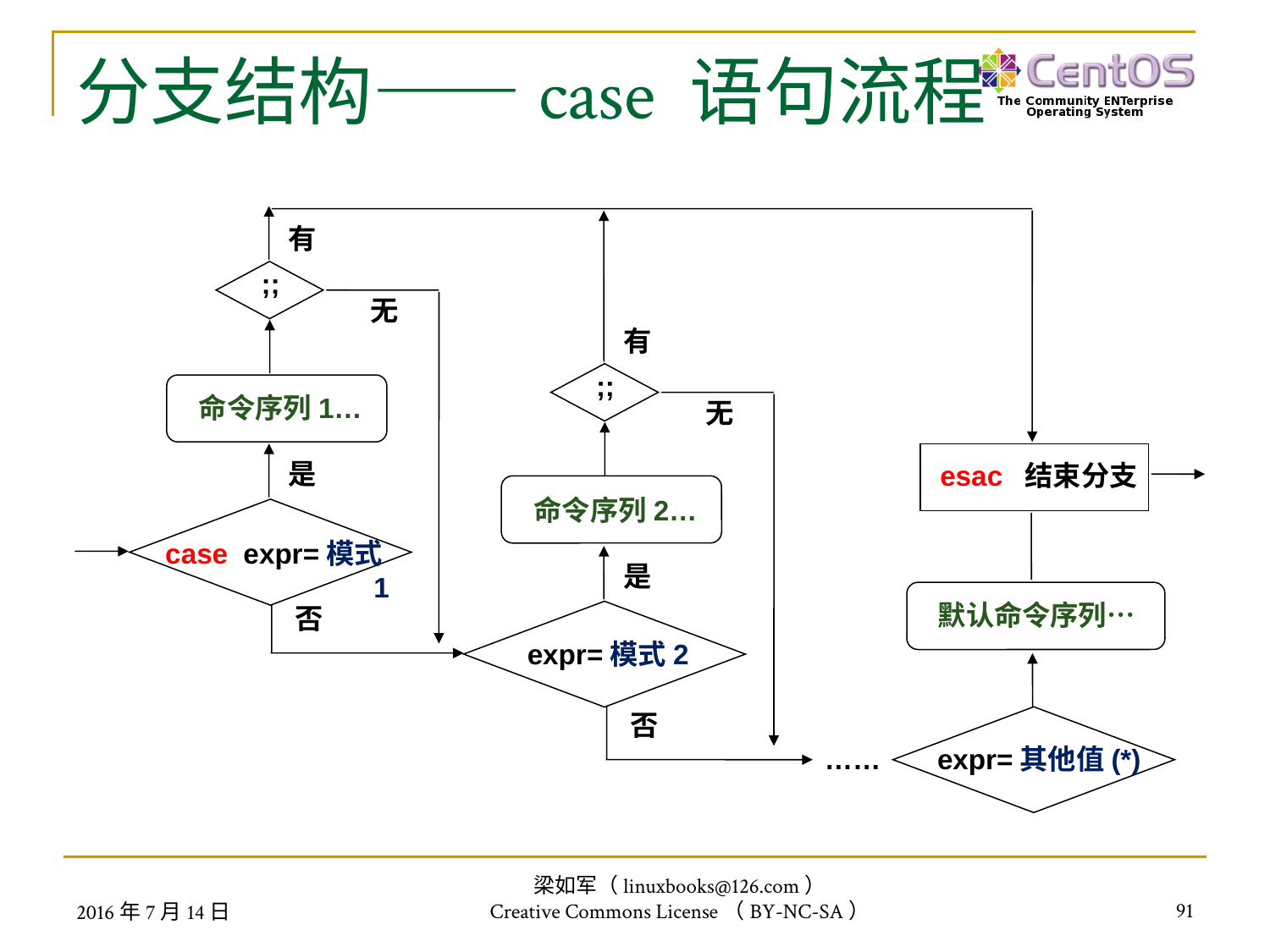

# 分支结构——case 语句流程

有
;;

无

有

;;

命令序列1…
无

是
esac  结束分支

命令序列2…

case  expr=模式1

是

默认命令序列…
否

expr=模式2

否

……
expr=其他值(*)

梁如军（linuxbooks@126.com）
Creative Commons License（BY-NC-SA）
2016年7月14日
91